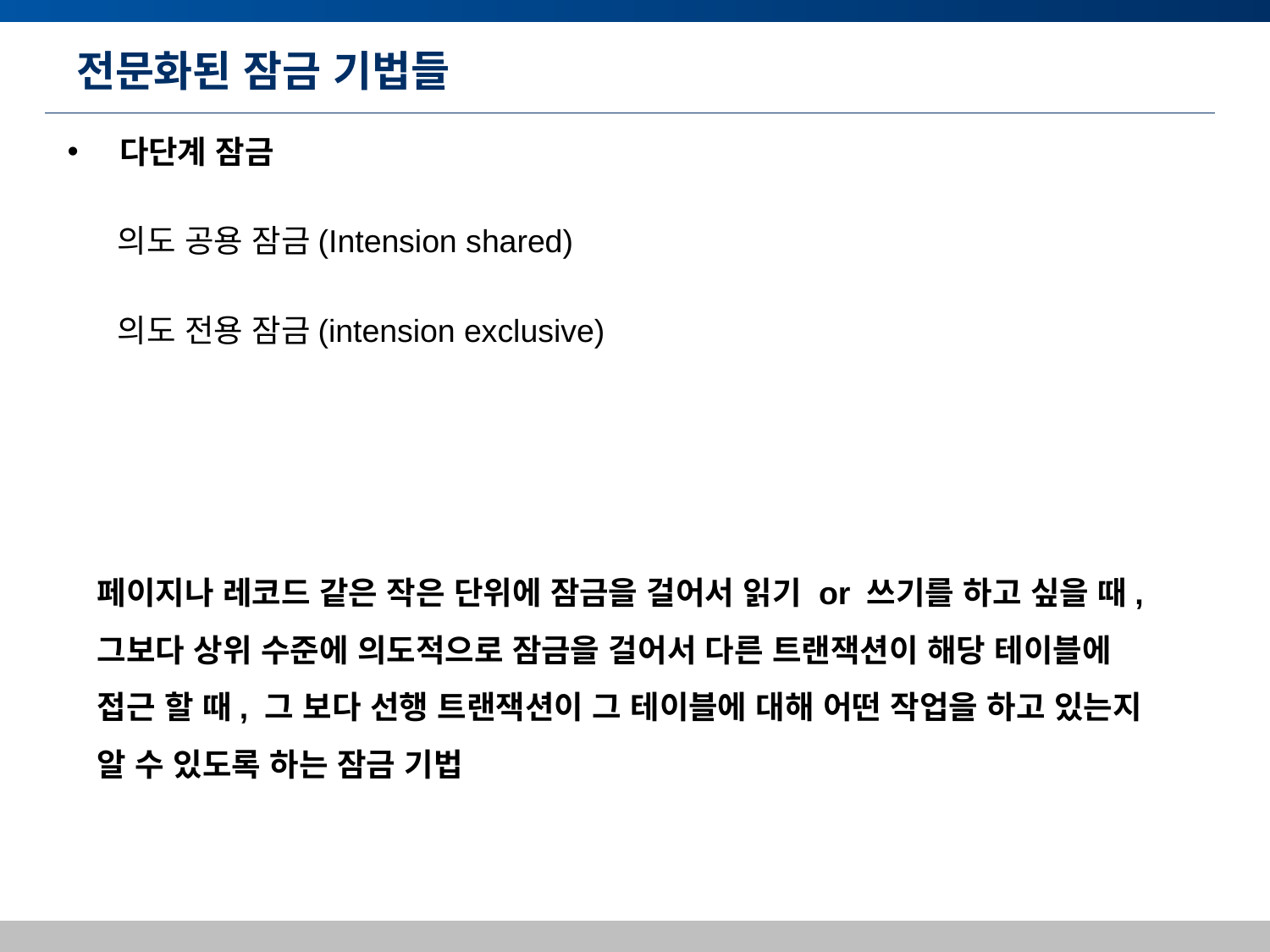

# 전문화된 잠금 기법들
  다단계 잠금
의도 공용 잠금(Intension shared)
의도 전용 잠금(intension exclusive)
페이지나 레코드 같은 작은 단위에 잠금을 걸어서 읽기 or 쓰기를 하고 싶을 때, 그보다 상위 수준에 의도적으로 잠금을 걸어서 다른 트랜잭션이 해당 테이블에 접근 할 때, 그 보다 선행 트랜잭션이 그 테이블에 대해 어떤 작업을 하고 있는지 알 수 있도록 하는 잠금 기법